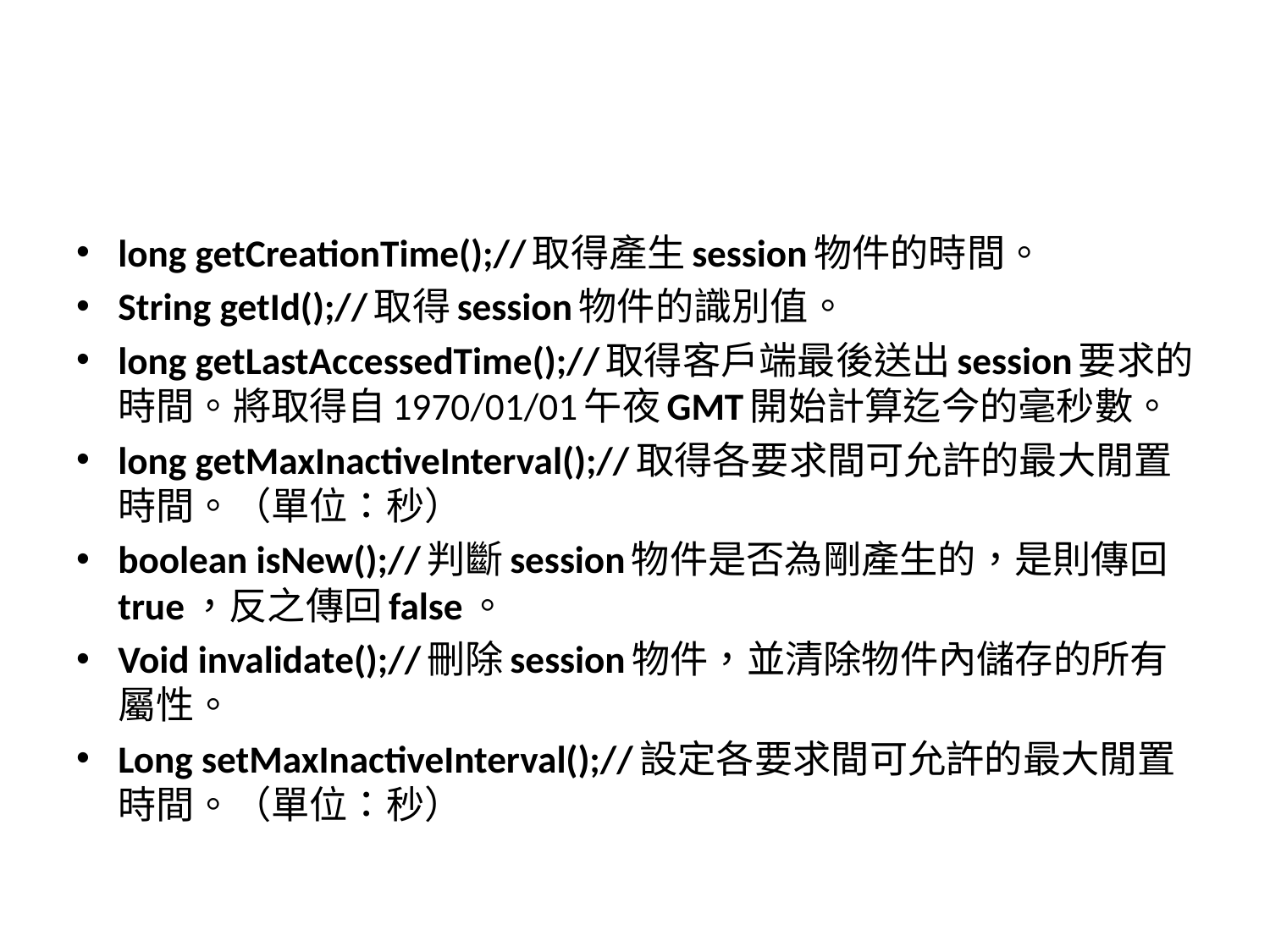

#
long getCreationTime();//取得產生session物件的時間。
String getId();//取得session物件的識別值。
long getLastAccessedTime();//取得客戶端最後送出session要求的時間。將取得自1970/01/01午夜GMT開始計算迄今的毫秒數。
long getMaxInactiveInterval();//取得各要求間可允許的最大閒置時間。（單位：秒）
boolean isNew();//判斷session物件是否為剛產生的，是則傳回true，反之傳回false。
Void invalidate();//刪除session物件，並清除物件內儲存的所有屬性。
Long setMaxInactiveInterval();//設定各要求間可允許的最大閒置時間。（單位：秒）